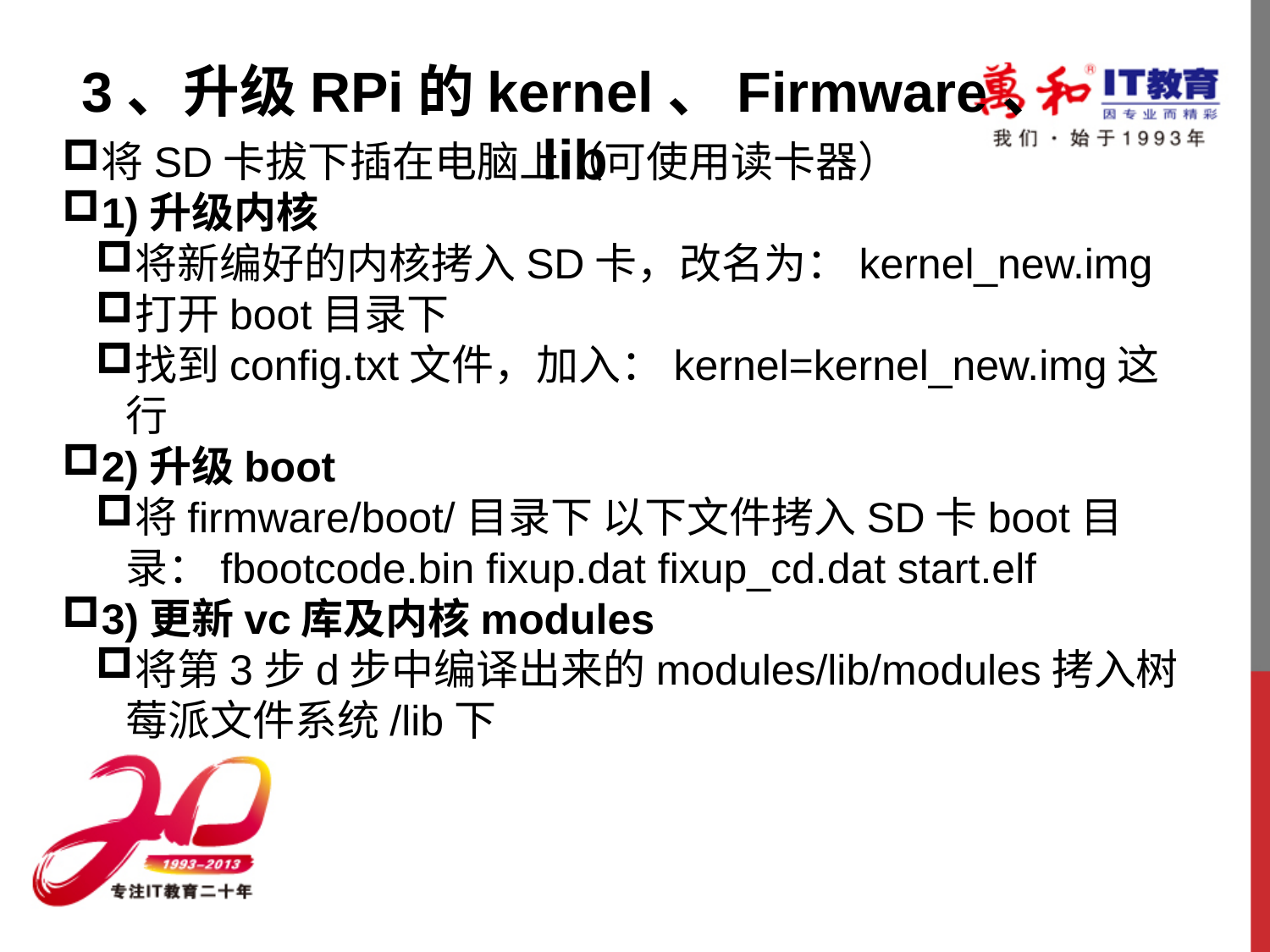

3、升级RPi的kernel、Firmware、lib
将SD卡拔下插在电脑上（可使用读卡器）
1)升级内核
将新编好的内核拷入SD卡，改名为：kernel_new.img
打开boot目录下
找到config.txt文件，加入：kernel=kernel_new.img这行
2)升级boot
将firmware/boot/目录下 以下文件拷入SD卡boot目录：fbootcode.bin fixup.dat fixup_cd.dat start.elf
3)更新vc库及内核modules
将第3步d步中编译出来的modules/lib/modules拷入树莓派文件系统/lib下